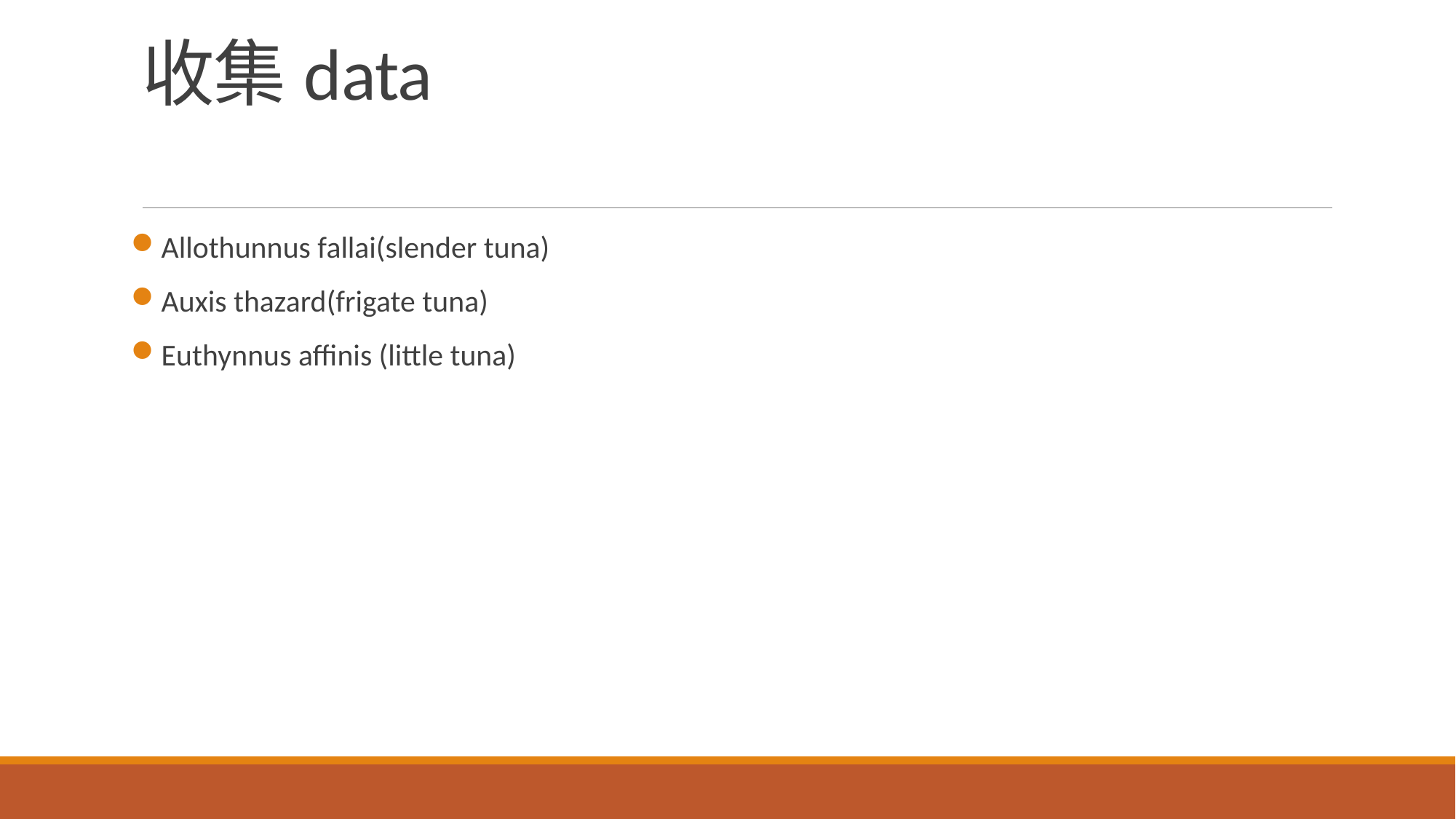

# 收集data
Allothunnus fallai(slender tuna)
Auxis thazard(frigate tuna)
Euthynnus affinis (little tuna)